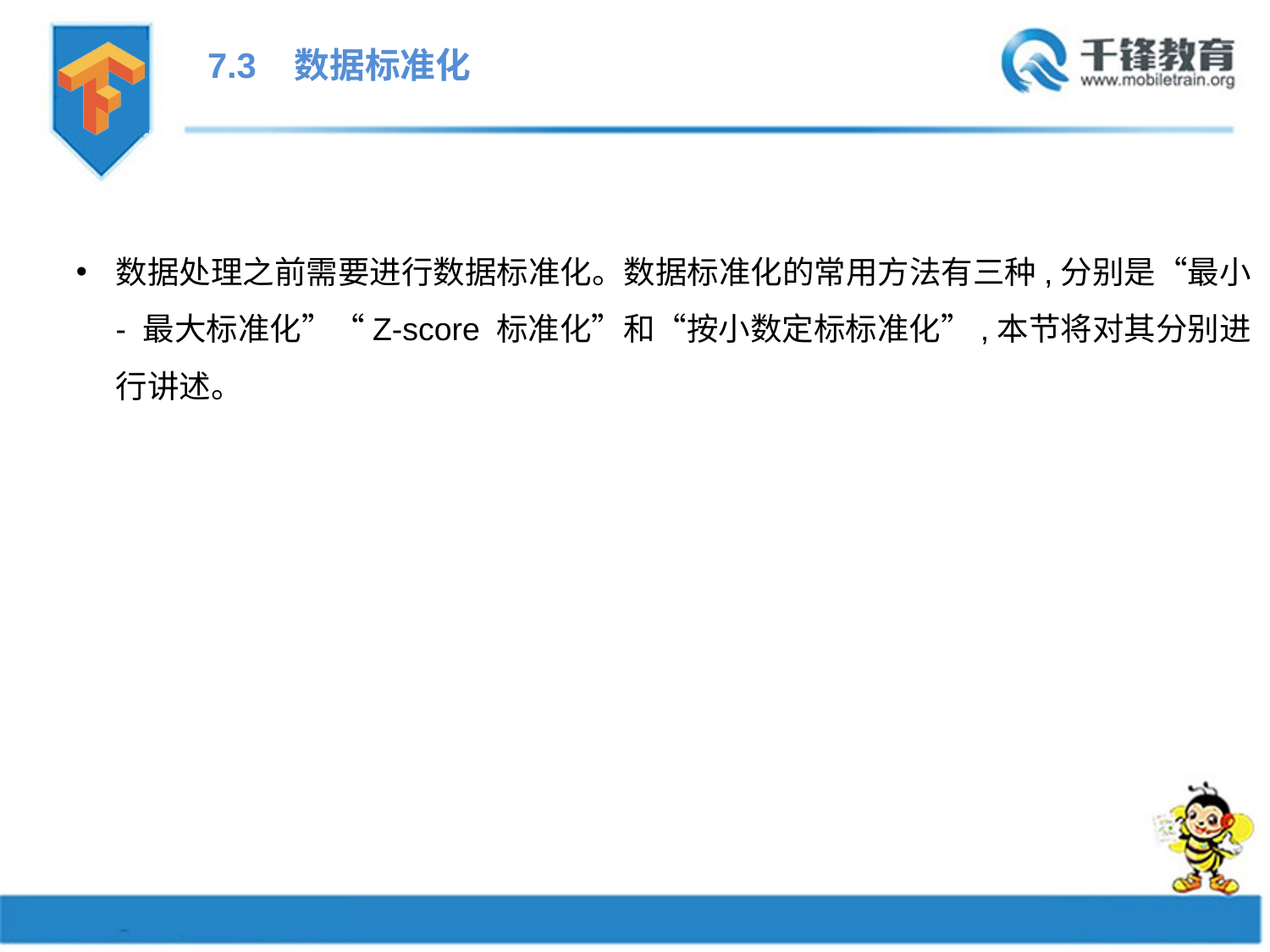

7.3   数据标准化
数据处理之前需要进行数据标准化。数据标准化的常用方法有三种,分别是“最小 - 最大标准化”“Z-score 标准化”和“按小数定标标准化”,本节将对其分别进行讲述。